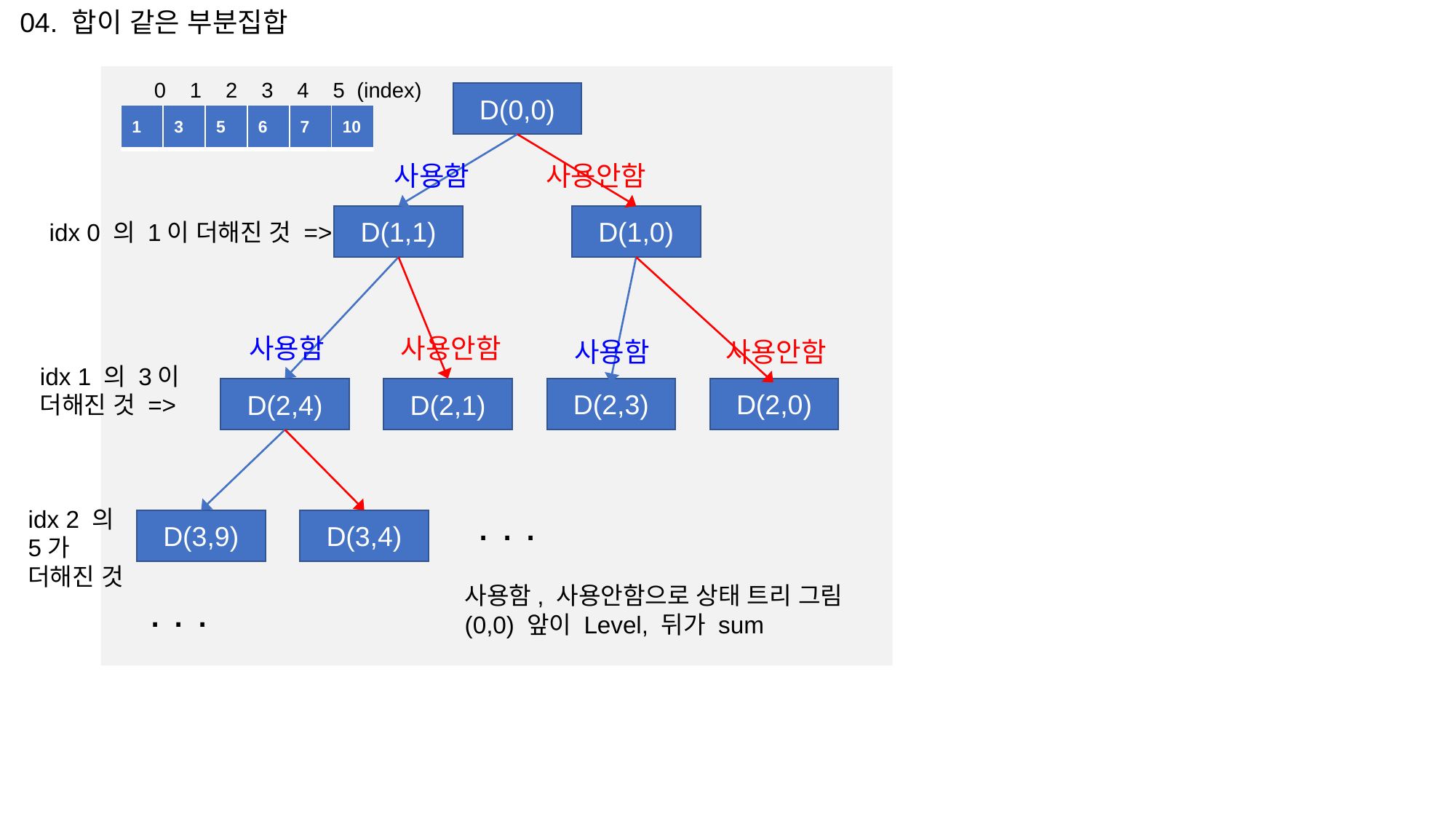

04. 합이 같은 부분집합

0    1    2    3    4    5  (index)
D(0,0)
| 1 | 3 | 5 | 6 | 7 | 10 |
| --- | --- | --- | --- | --- | --- |
사용함          사용안함
D(1,0)
D(1,1)
idx 0 의 1이 더해진 것 =>
사용함          사용안함
사용함          사용안함
idx 1 의 3이
더해진 것 =>
D(2,0)
D(2,3)
D(2,1)
D(2,4)
. . .
idx 2 의
5가
더해진 것
D(3,4)
D(3,9)
사용함, 사용안함으로 상태 트리 그림
(0,0) 앞이 Level, 뒤가 sum
. . .